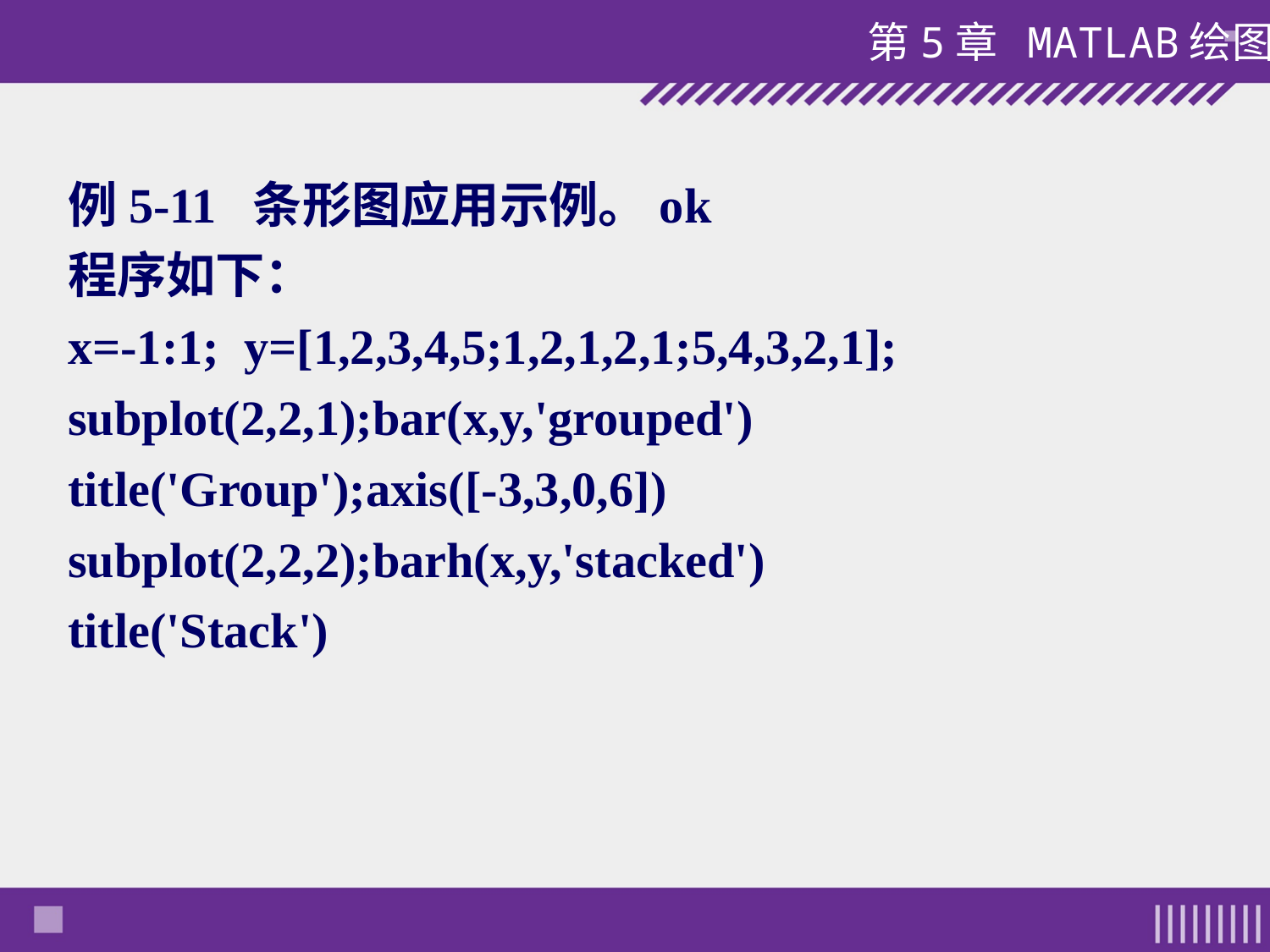

例5-11  条形图应用示例。ok
程序如下：
x=-1:1;  y=[1,2,3,4,5;1,2,1,2,1;5,4,3,2,1];
subplot(2,2,1);bar(x,y,'grouped')
title('Group');axis([-3,3,0,6])
subplot(2,2,2);barh(x,y,'stacked')
title('Stack')